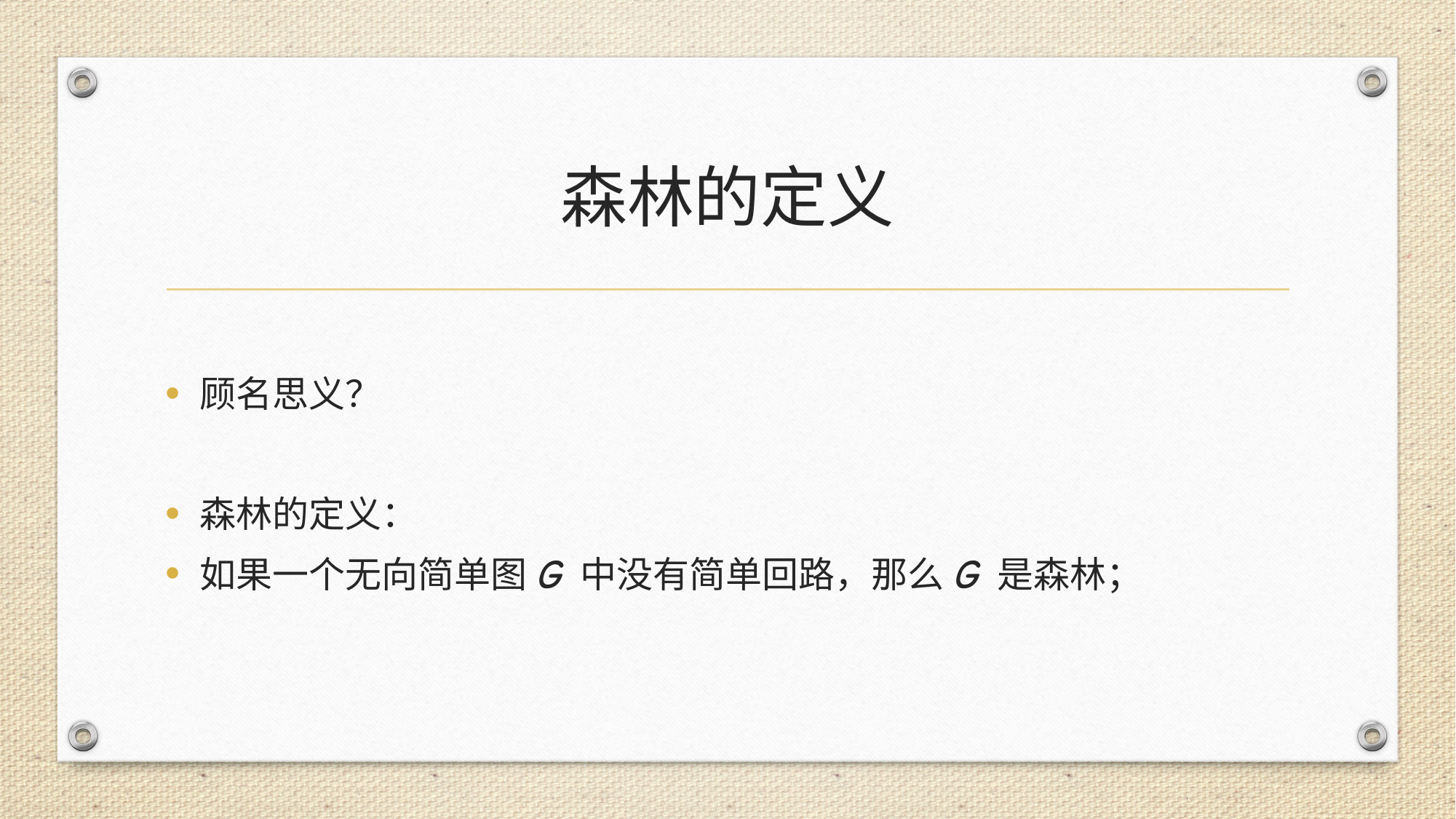

# 森林的定义

顾名思义？

森林的定义：
如果一个无向简单图G 中没有简单回路，那么G 是森林；